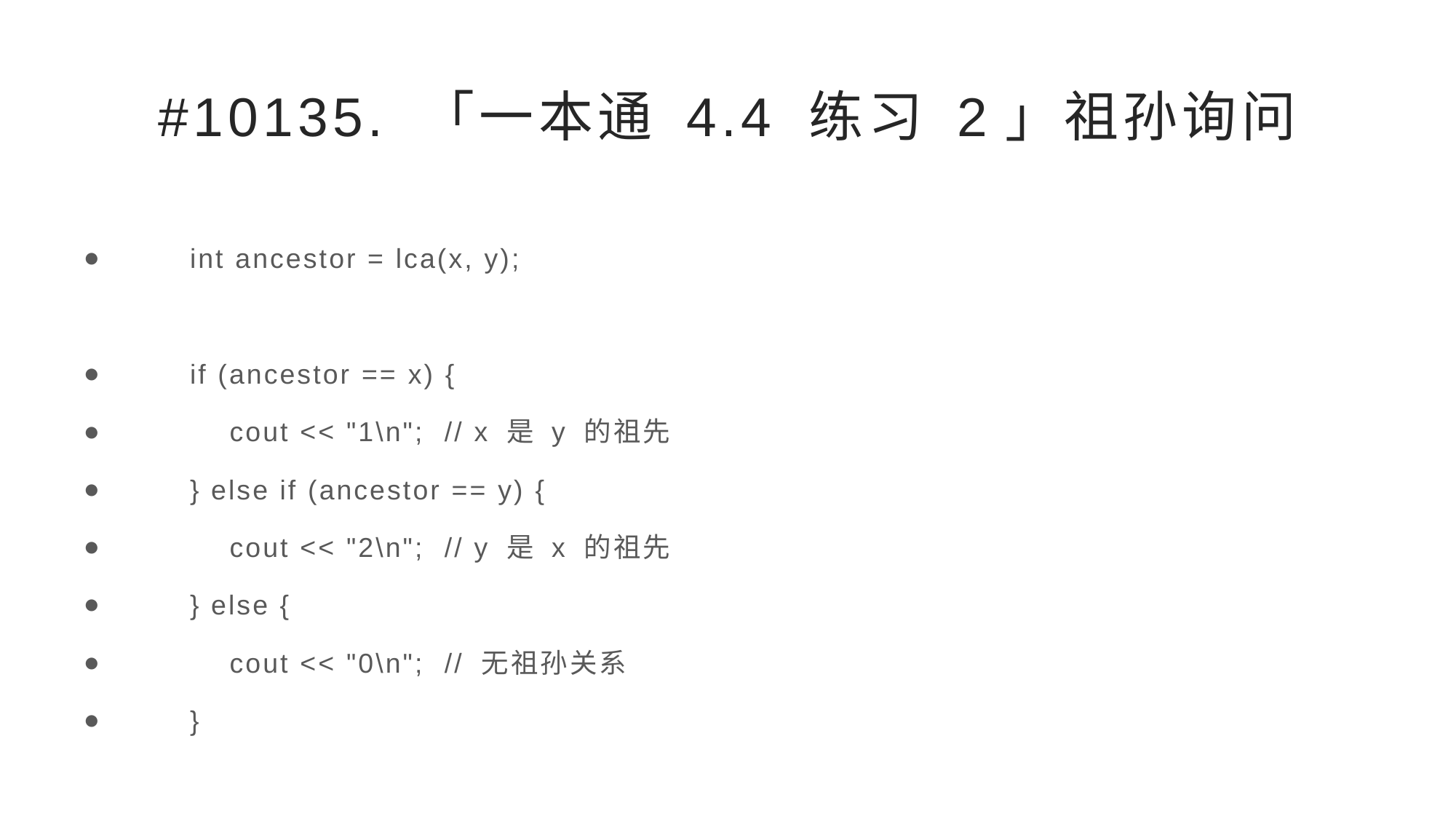

# #10135. 「一本通 4.4 练习 2」祖孙询问

        int ancestor = lca(x, y);

        if (ancestor == x) {
            cout << "1\n";  // x 是 y 的祖先
        } else if (ancestor == y) {
            cout << "2\n";  // y 是 x 的祖先
        } else {
            cout << "0\n";  // 无祖孙关系
        }